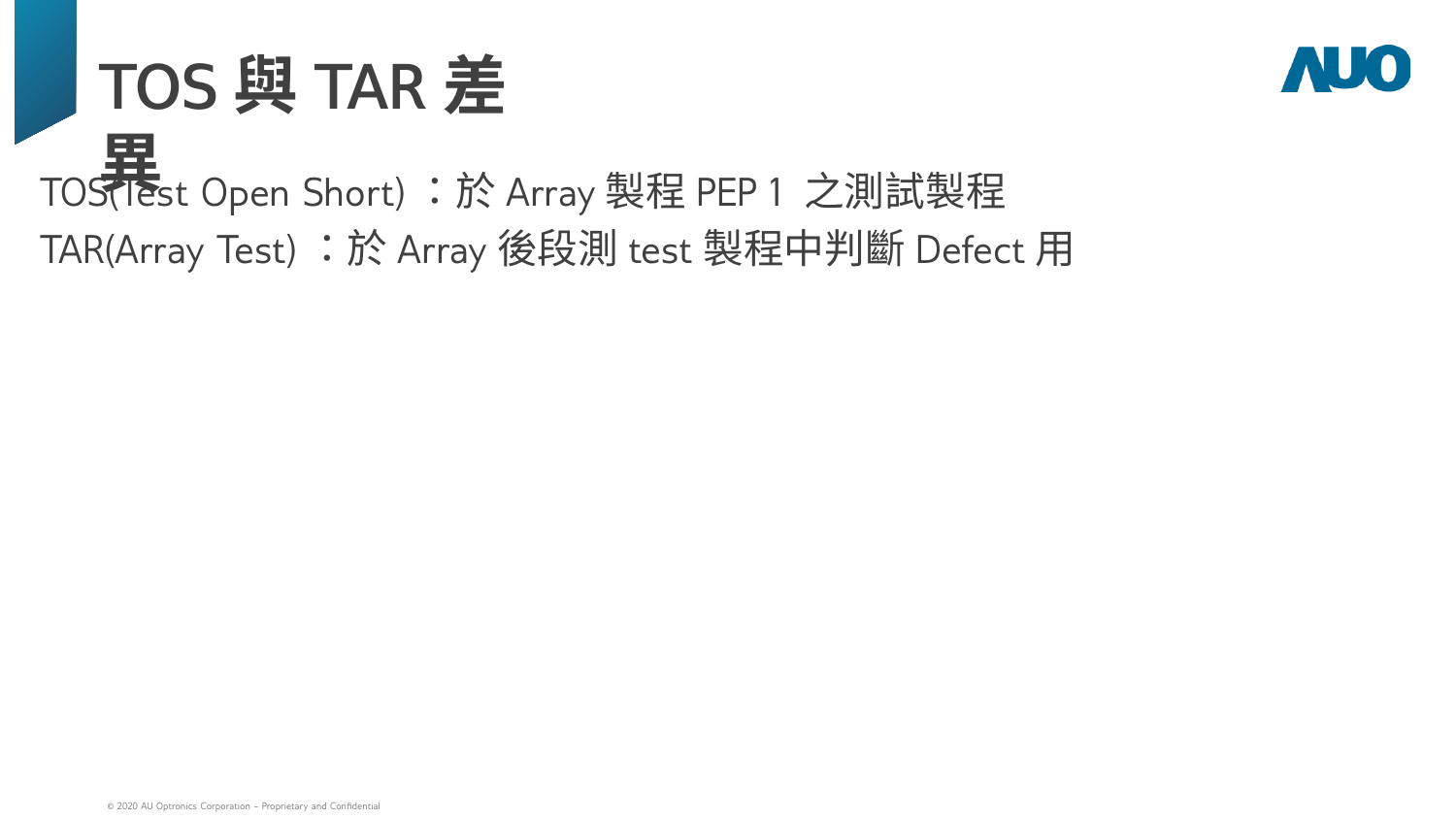

# TOS與TAR差異
TOS(Test Open Short)：於Array製程PEP 1 之測試製程
TAR(Array Test)：於Array後段測test製程中判斷Defect用